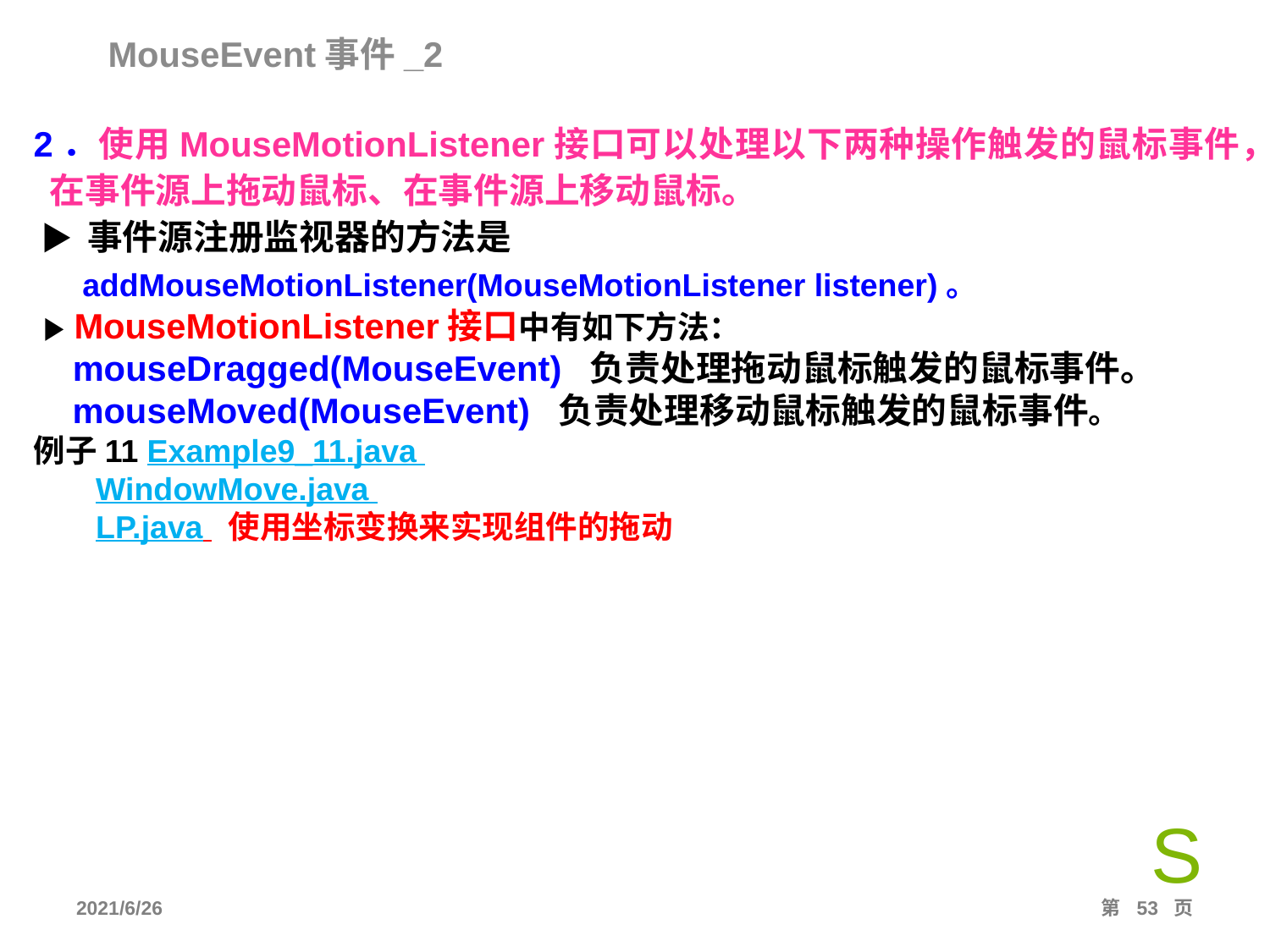

MouseEvent事件_2
2．使用MouseMotionListener接口可以处理以下两种操作触发的鼠标事件，  在事件源上拖动鼠标、在事件源上移动鼠标。
 ▶ 事件源注册监视器的方法是
     addMouseMotionListener(MouseMotionListener listener)。
 ▶ MouseMotionListener接口中有如下方法：
     mouseDragged(MouseEvent)  负责处理拖动鼠标触发的鼠标事件。
    mouseMoved(MouseEvent)  负责处理移动鼠标触发的鼠标事件。
例子11 Example9_11.java
       WindowMove.java
       LP.java  使用坐标变换来实现组件的拖动
2021/6/26
第  53  页